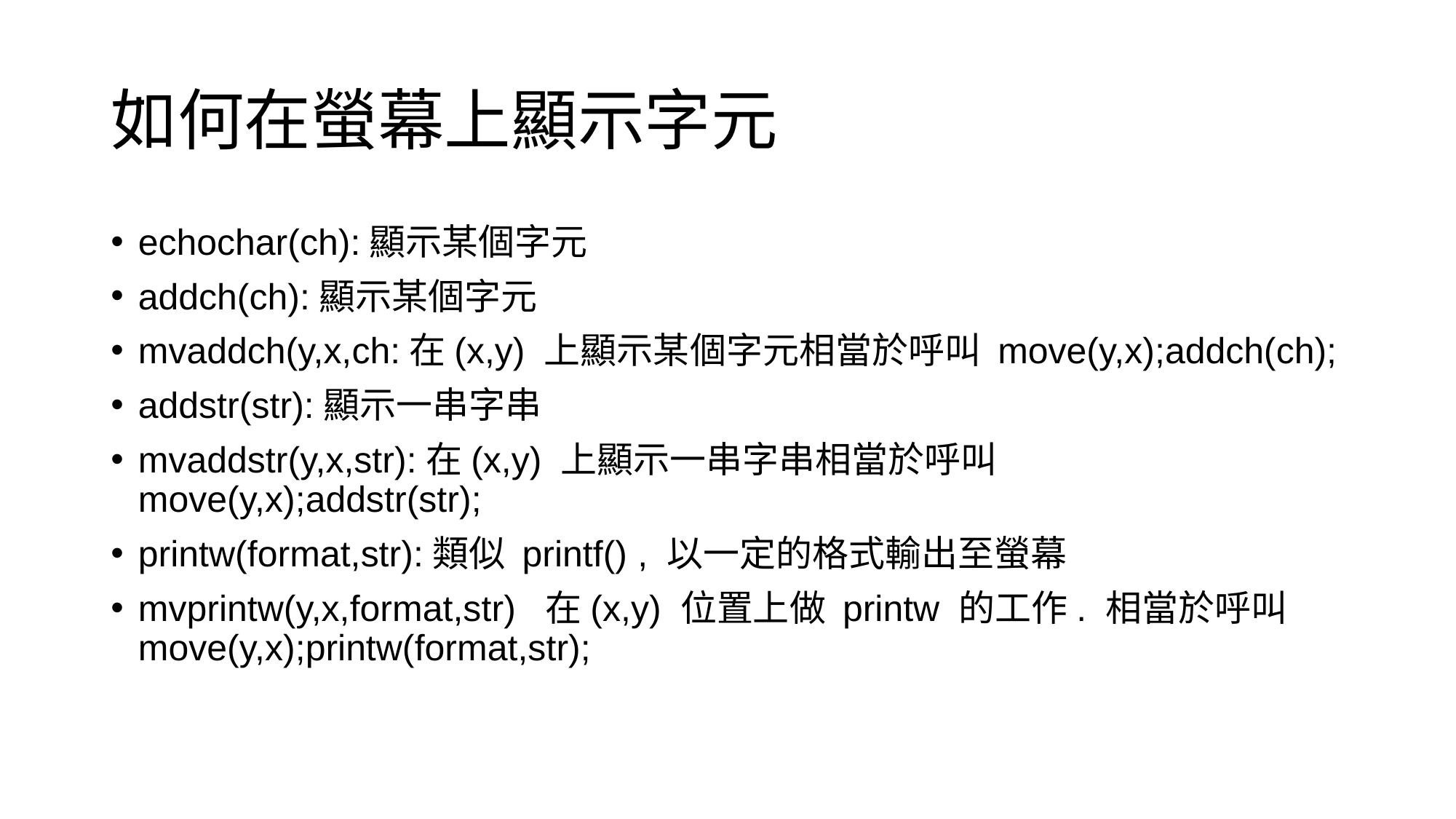

# 如何在螢幕上顯示字元
echochar(ch):顯示某個字元
addch(ch):顯示某個字元
mvaddch(y,x,ch:在(x,y) 上顯示某個字元相當於呼叫 move(y,x);addch(ch);
addstr(str):顯示一串字串
mvaddstr(y,x,str):在(x,y) 上顯示一串字串相當於呼叫 move(y,x);addstr(str);
printw(format,str):類似 printf() , 以一定的格式輸出至螢幕
mvprintw(y,x,format,str)  在(x,y) 位置上做 printw 的工作. 相當於呼叫 move(y,x);printw(format,str);